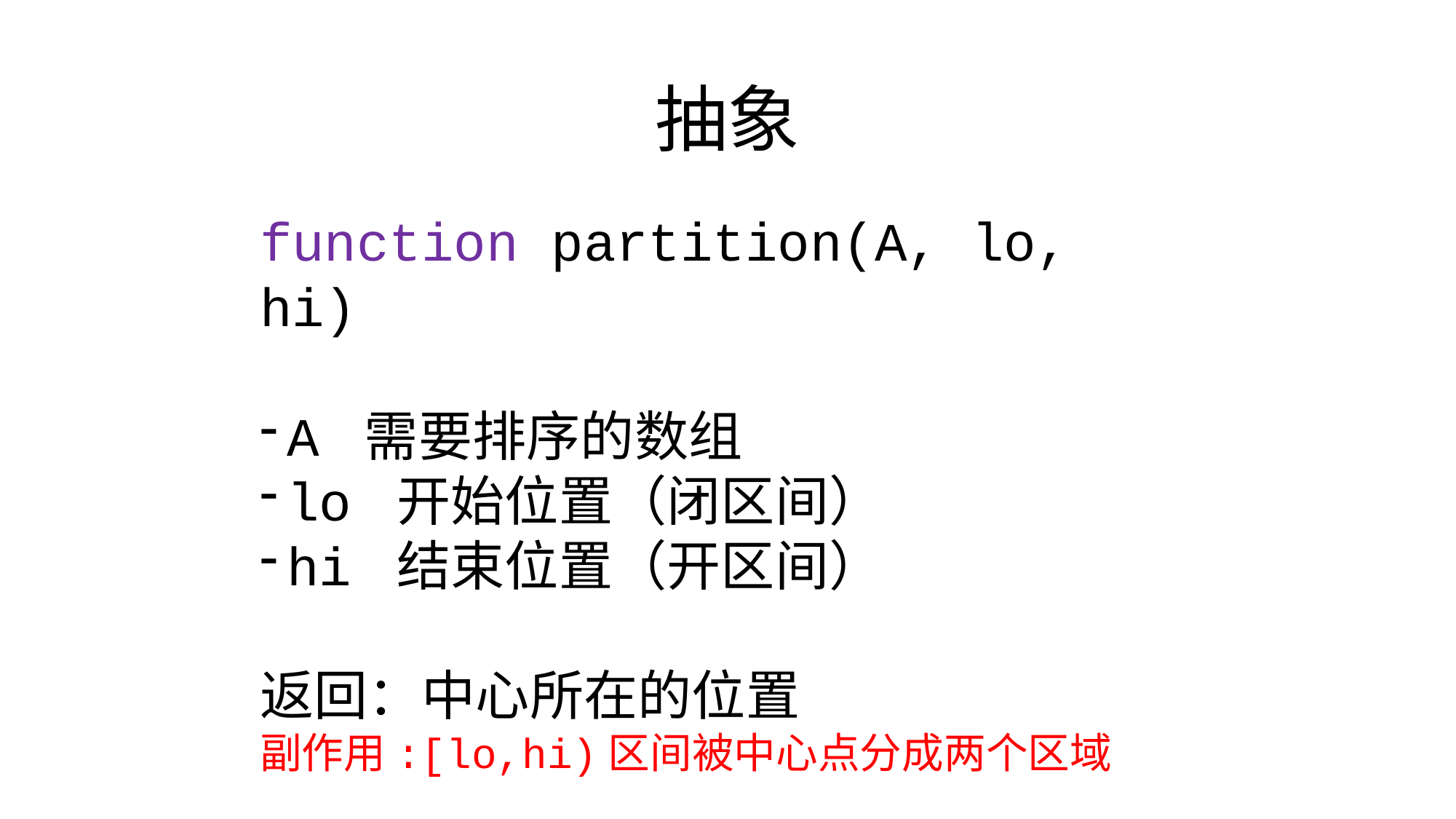

# 抽象
function partition(A, lo, hi)

A 需要排序的数组
lo 开始位置（闭区间）
hi 结束位置（开区间）

返回：中心所在的位置
副作用:[lo,hi)区间被中心点分成两个区域